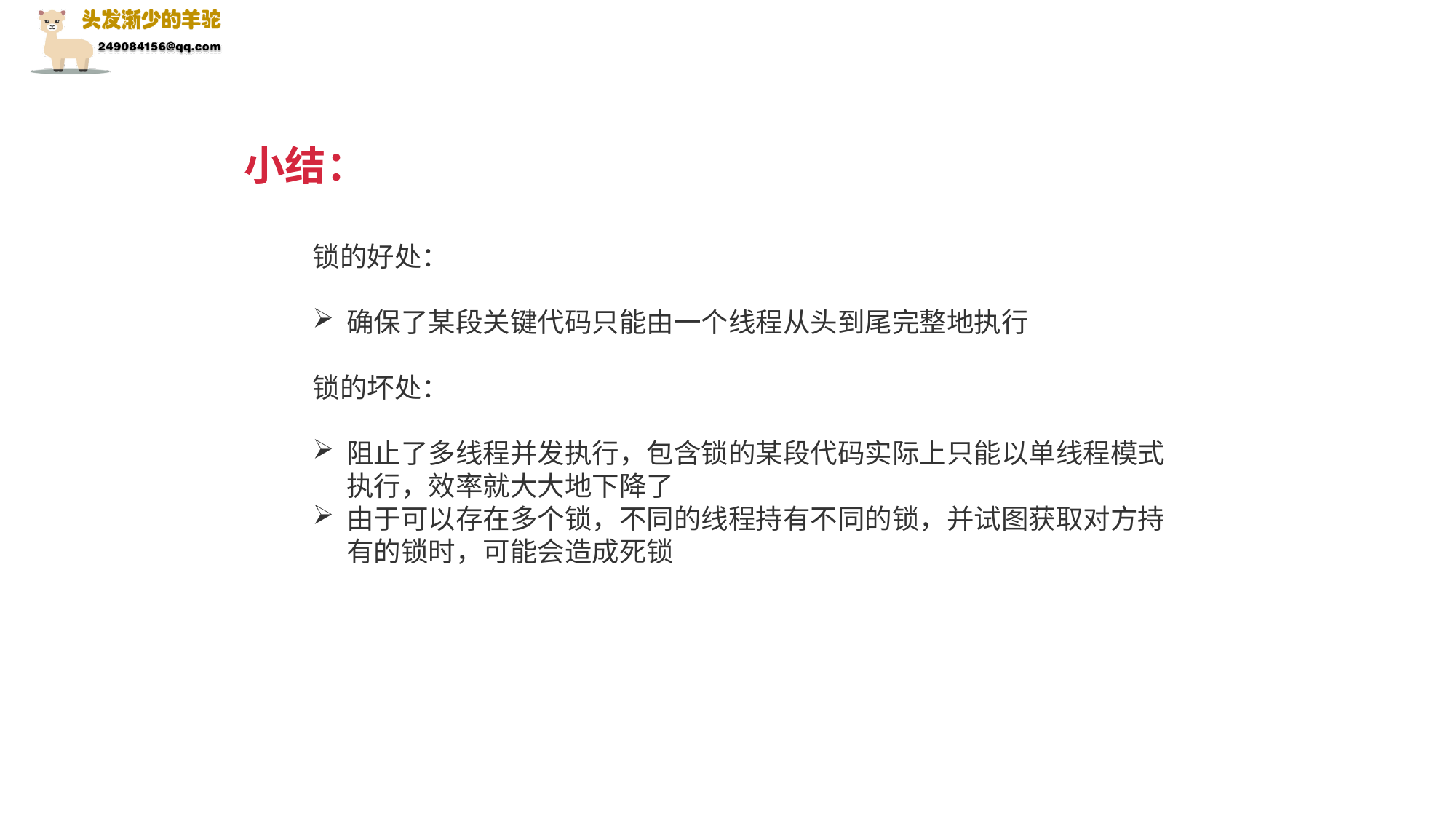

小结：
锁的好处：

确保了某段关键代码只能由一个线程从头到尾完整地执行

锁的坏处：

阻止了多线程并发执行，包含锁的某段代码实际上只能以单线程模式执行，效率就大大地下降了
由于可以存在多个锁，不同的线程持有不同的锁，并试图获取对方持有的锁时，可能会造成死锁